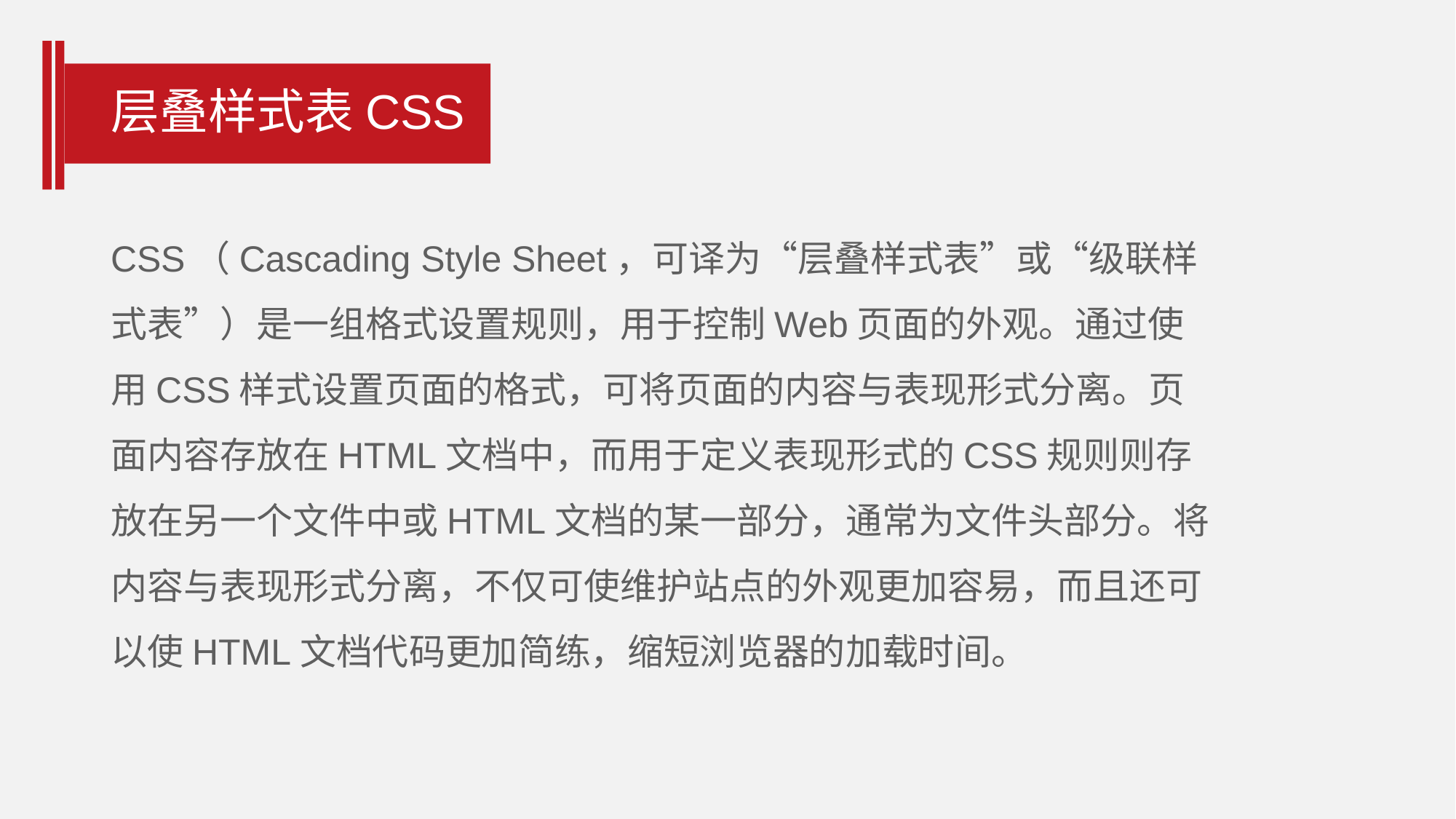

# 层叠样式表CSS
CSS（Cascading Style Sheet，可译为“层叠样式表”或“级联样式表”）是一组格式设置规则，用于控制Web页面的外观。通过使用CSS样式设置页面的格式，可将页面的内容与表现形式分离。页面内容存放在HTML文档中，而用于定义表现形式的CSS规则则存放在另一个文件中或HTML文档的某一部分，通常为文件头部分。将内容与表现形式分离，不仅可使维护站点的外观更加容易，而且还可以使HTML文档代码更加简练，缩短浏览器的加载时间。